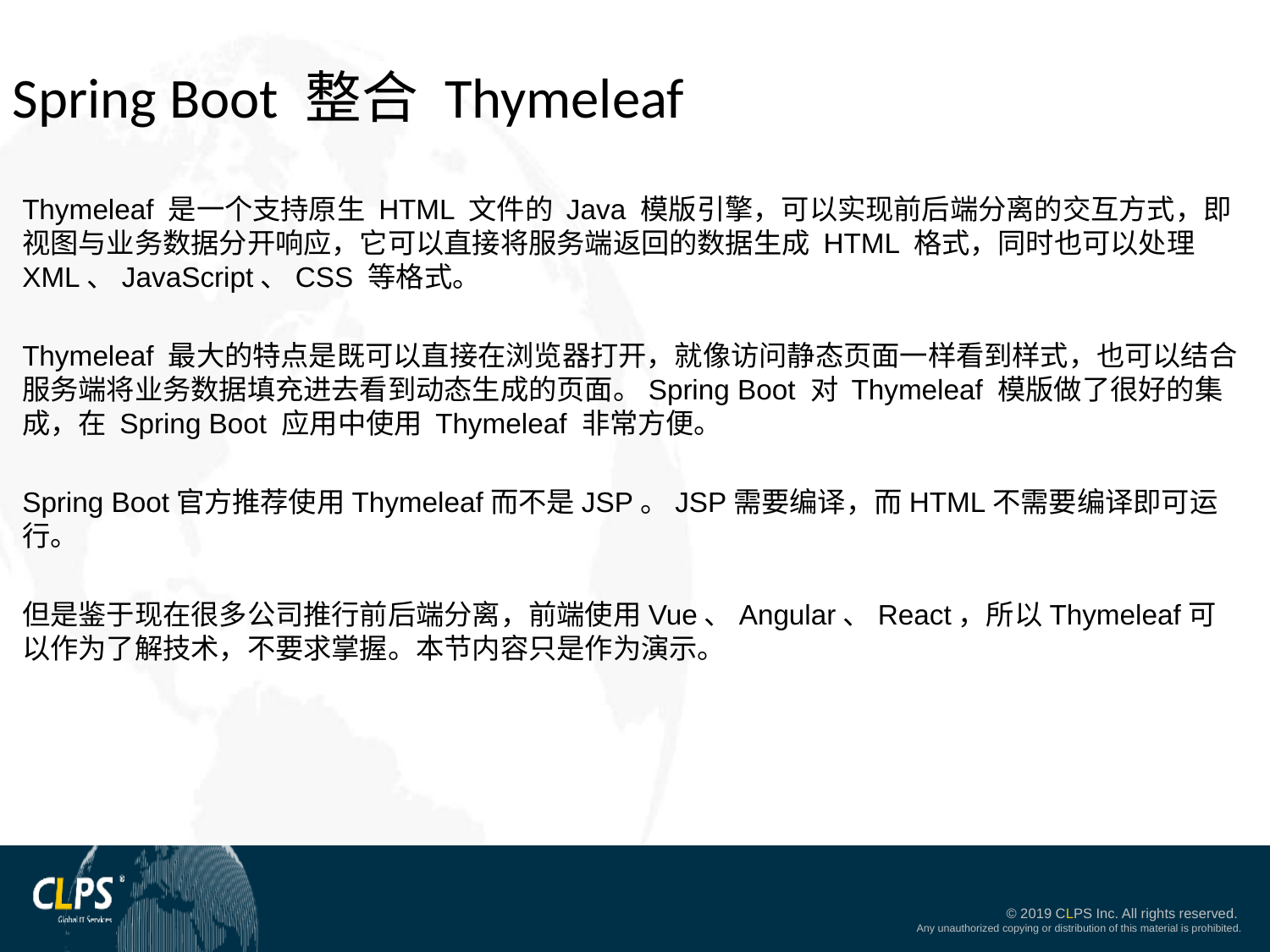

Spring Boot 整合 Thymeleaf

Thymeleaf 是一个支持原生 HTML 文件的 Java 模版引擎，可以实现前后端分离的交互方式，即视图与业务数据分开响应，它可以直接将服务端返回的数据生成 HTML 格式，同时也可以处理 XML、JavaScript、CSS 等格式。

Thymeleaf 最大的特点是既可以直接在浏览器打开，就像访问静态页面一样看到样式，也可以结合服务端将业务数据填充进去看到动态生成的页面。Spring Boot 对 Thymeleaf 模版做了很好的集成，在 Spring Boot 应用中使用 Thymeleaf 非常方便。

Spring Boot官方推荐使用Thymeleaf而不是JSP。JSP需要编译，而HTML不需要编译即可运行。

但是鉴于现在很多公司推行前后端分离，前端使用Vue、Angular、React，所以Thymeleaf可以作为了解技术，不要求掌握。本节内容只是作为演示。
7